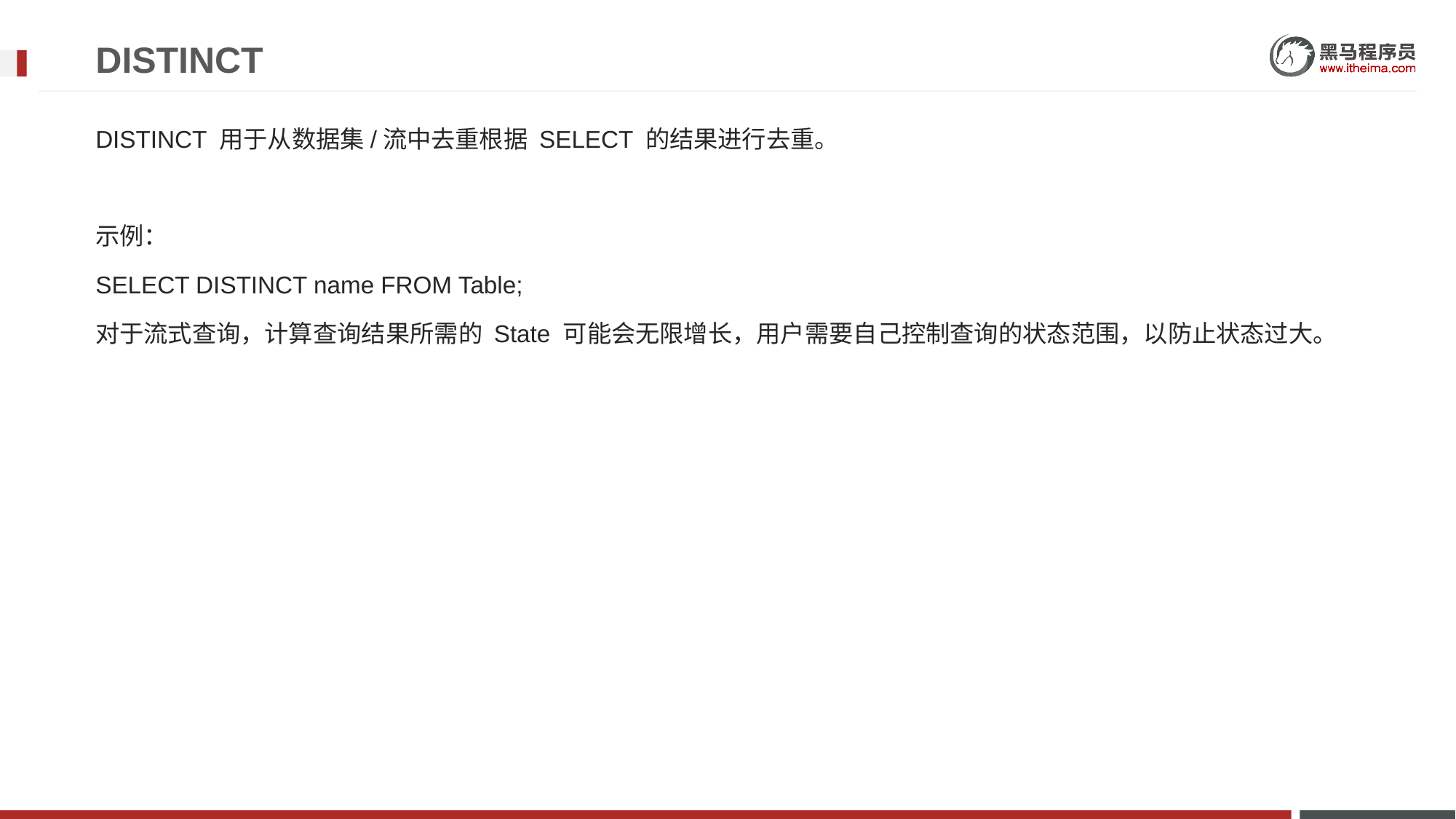

# DISTINCT
DISTINCT 用于从数据集/流中去重根据 SELECT 的结果进行去重。

示例：
SELECT DISTINCT name FROM Table;
对于流式查询，计算查询结果所需的 State 可能会无限增长，用户需要自己控制查询的状态范围，以防止状态过大。